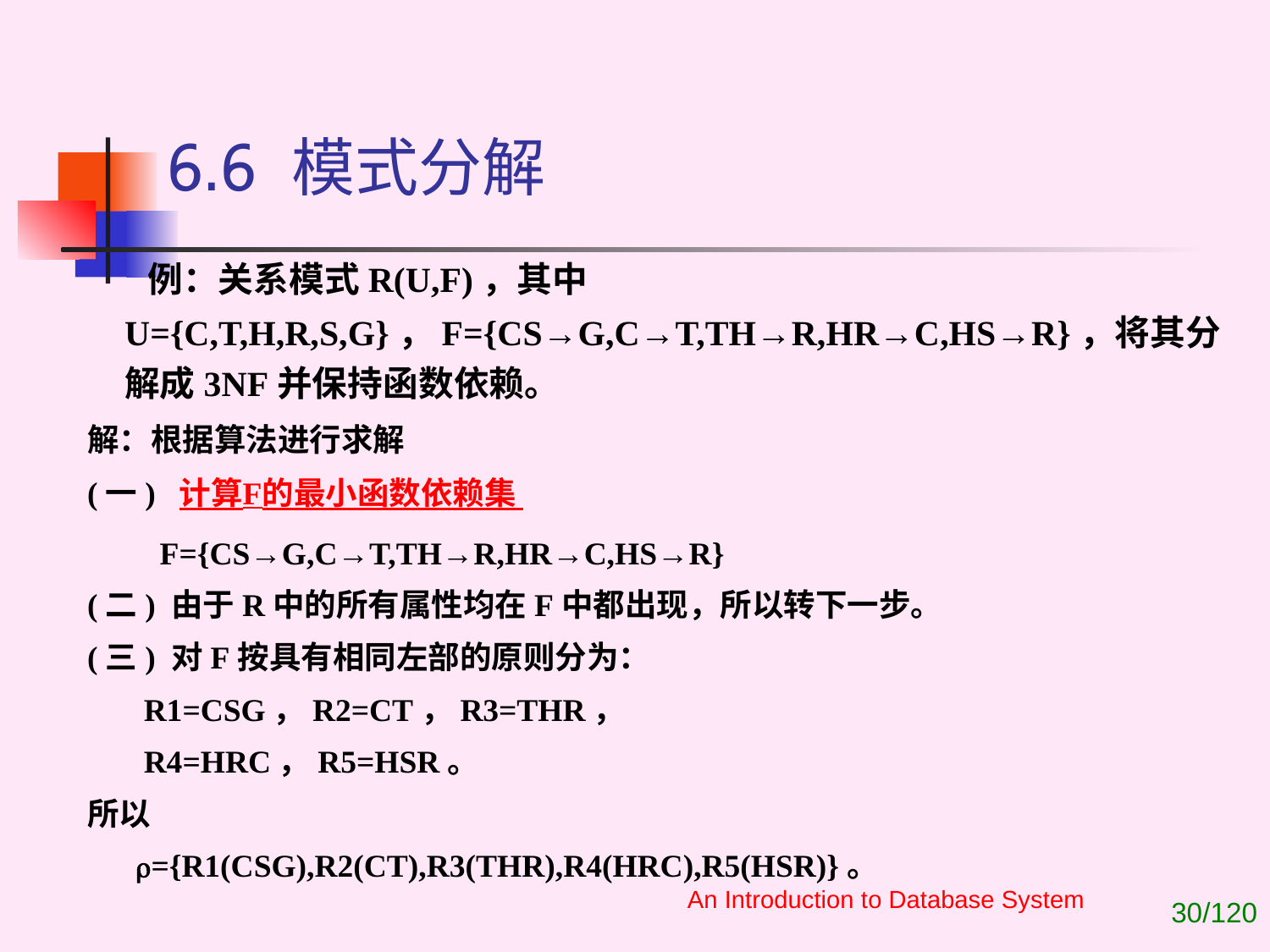

# 6.6 模式分解
 例：关系模式R(U,F)，其中U={C,T,H,R,S,G}，F={CS→G,C→T,TH→R,HR→C,HS→R}，将其分解成3NF并保持函数依赖。
解：根据算法进行求解
(一)  计算F的最小函数依赖集
         F={CS→G,C→T,TH→R,HR→C,HS→R}
(二) 由于R中的所有属性均在F中都出现，所以转下一步。
(三) 对F按具有相同左部的原则分为：
       R1=CSG，R2=CT，R3=THR，
       R4=HRC，R5=HSR。
所以
      ρ={R1(CSG),R2(CT),R3(THR),R4(HRC),R5(HSR)}。
An Introduction to Database System
30/120